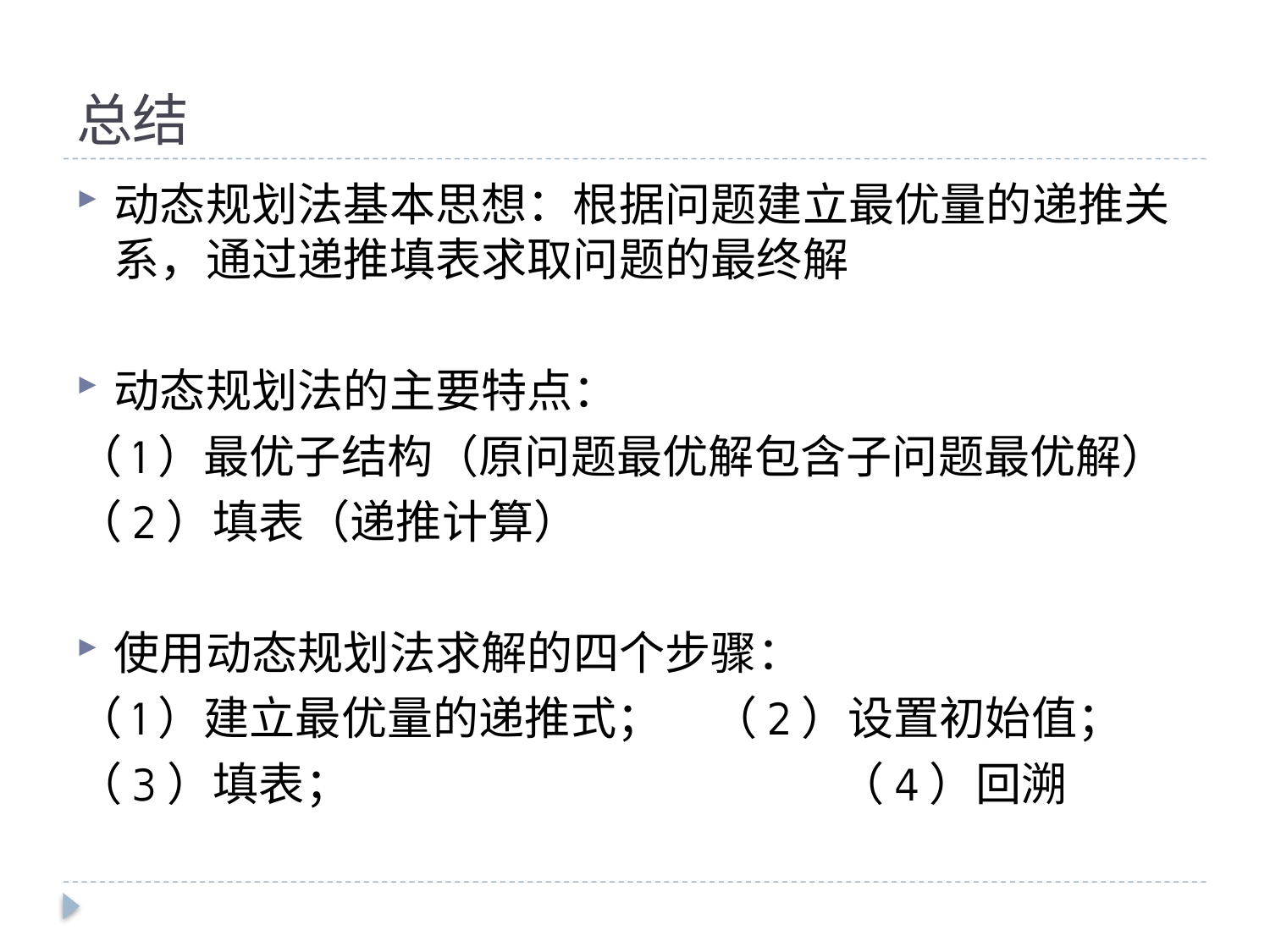

# 总结
动态规划法基本思想：根据问题建立最优量的递推关系，通过递推填表求取问题的最终解

动态规划法的主要特点：
（1）最优子结构（原问题最优解包含子问题最优解）
（2）填表（递推计算）

使用动态规划法求解的四个步骤：
（1）建立最优量的递推式；	（2）设置初始值；
（3）填表；				（4）回溯